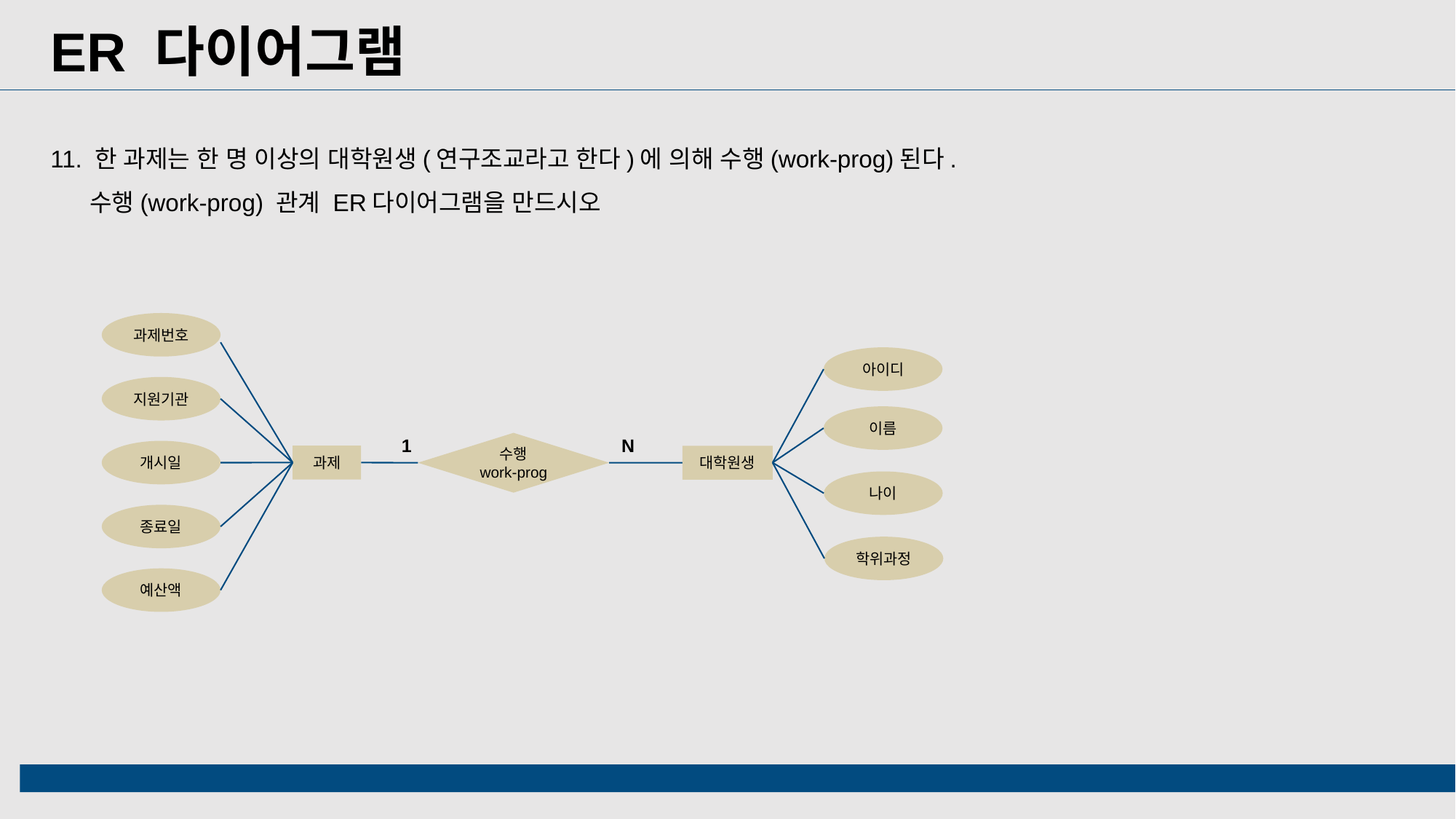

ER 다이어그램
11. 한 과제는 한 명 이상의 대학원생(연구조교라고 한다)에 의해 수행(work-prog)된다.
     수행(work-prog) 관계 ER다이어그램을 만드시오
과제번호
아이디
지원기관
이름
N
1
수행
work-prog
개시일
과제
대학원생
나이
종료일
학위과정
예산액